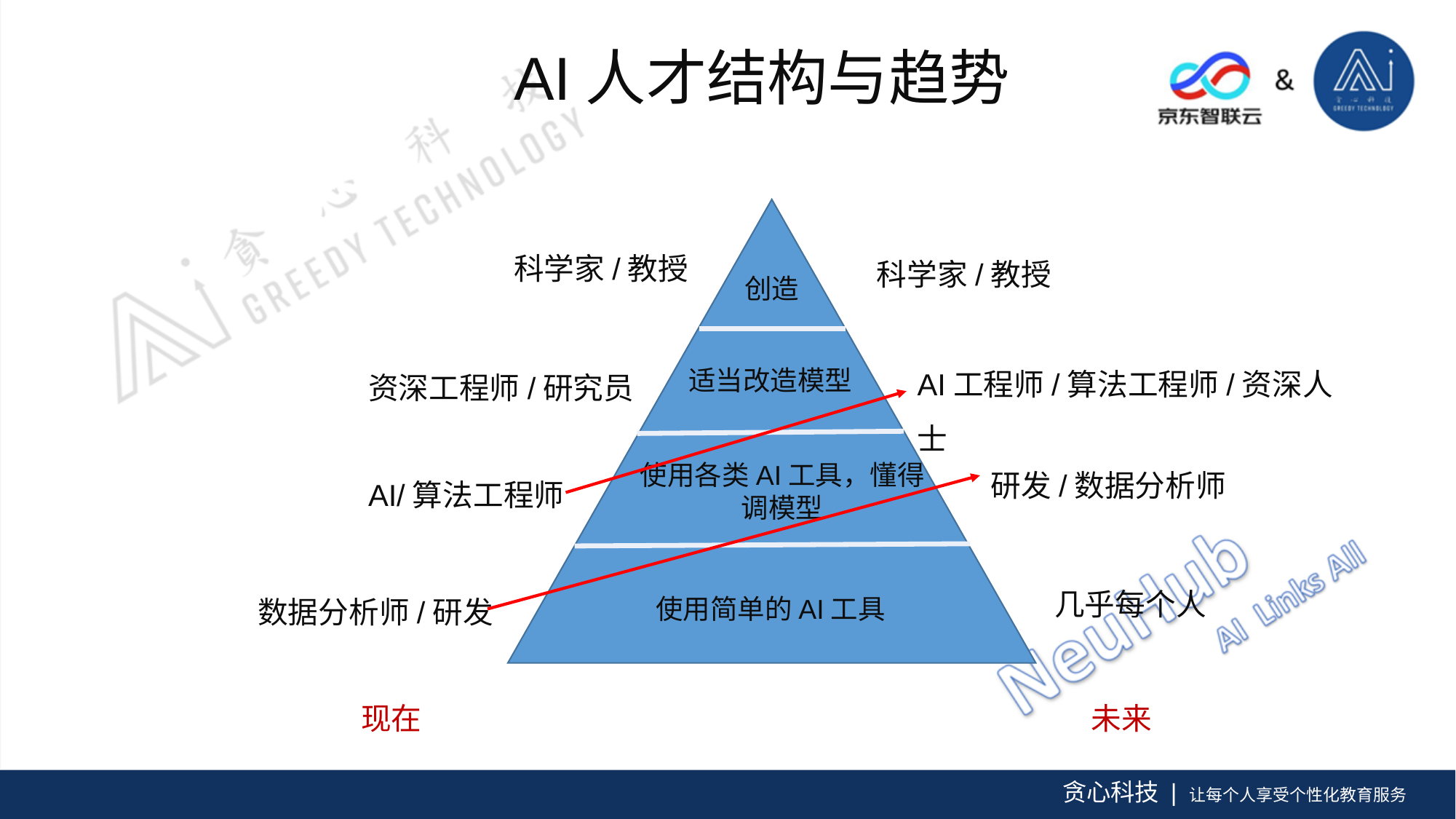

AI人才结构与趋势

科学家/教授
科学家/教授
创造
AI工程师/算法工程师/资深人士
资深工程师/研究员
适当改造模型
研发/数据分析师
AI/算法工程师
使用各类AI工具，懂得调模型
使用简单的AI工具
几乎每个人
数据分析师/研发
现在
未来